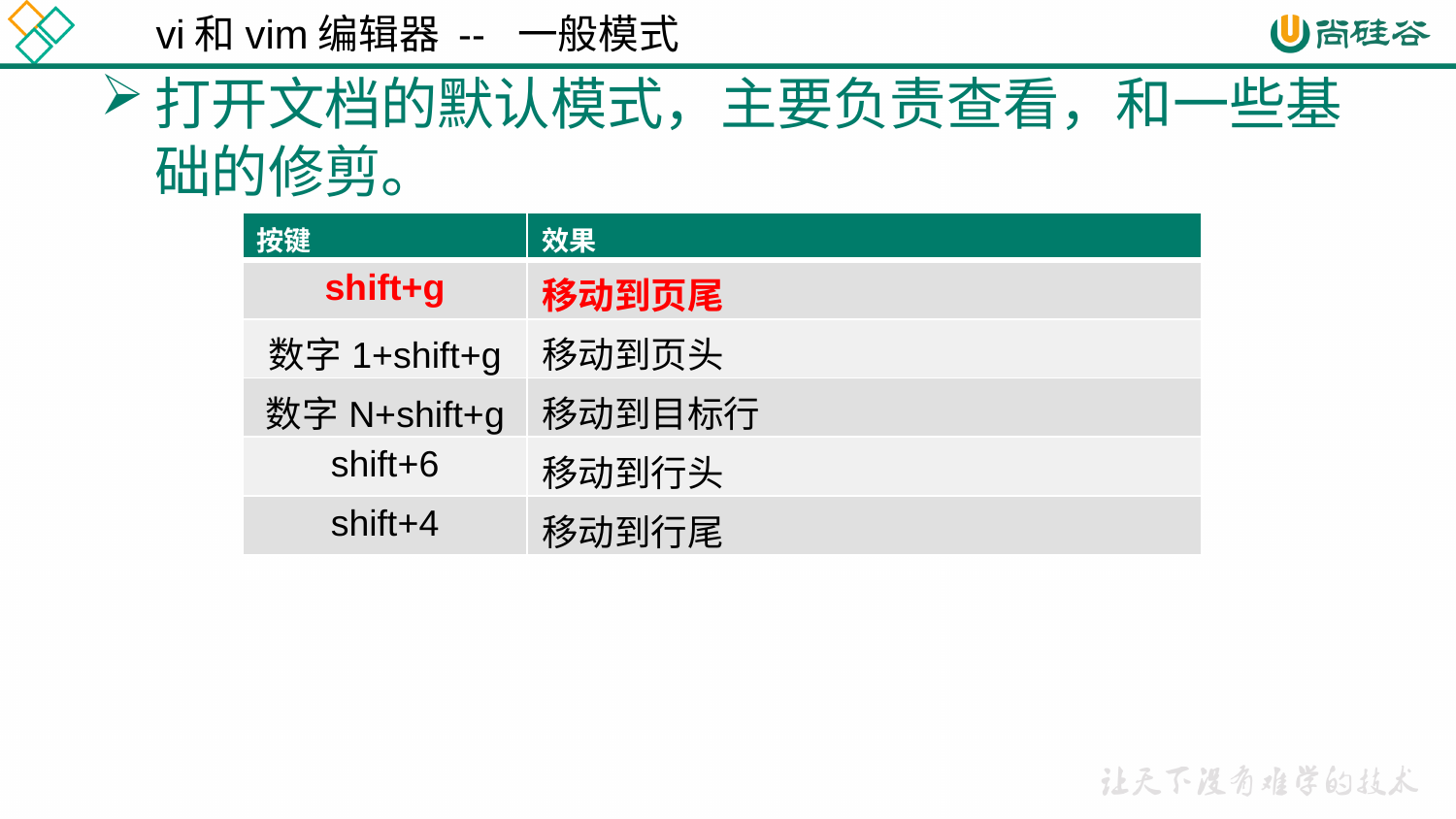

vi和vim编辑器 --  一般模式
打开文档的默认模式，主要负责查看，和一些基础的修剪。
| 按键 | 效果 |
| --- | --- |
| shift+g | 移动到页尾 |
| 数字1+shift+g | 移动到页头 |
| 数字N+shift+g | 移动到目标行 |
| shift+6 | 移动到行头 |
| shift+4 | 移动到行尾 |